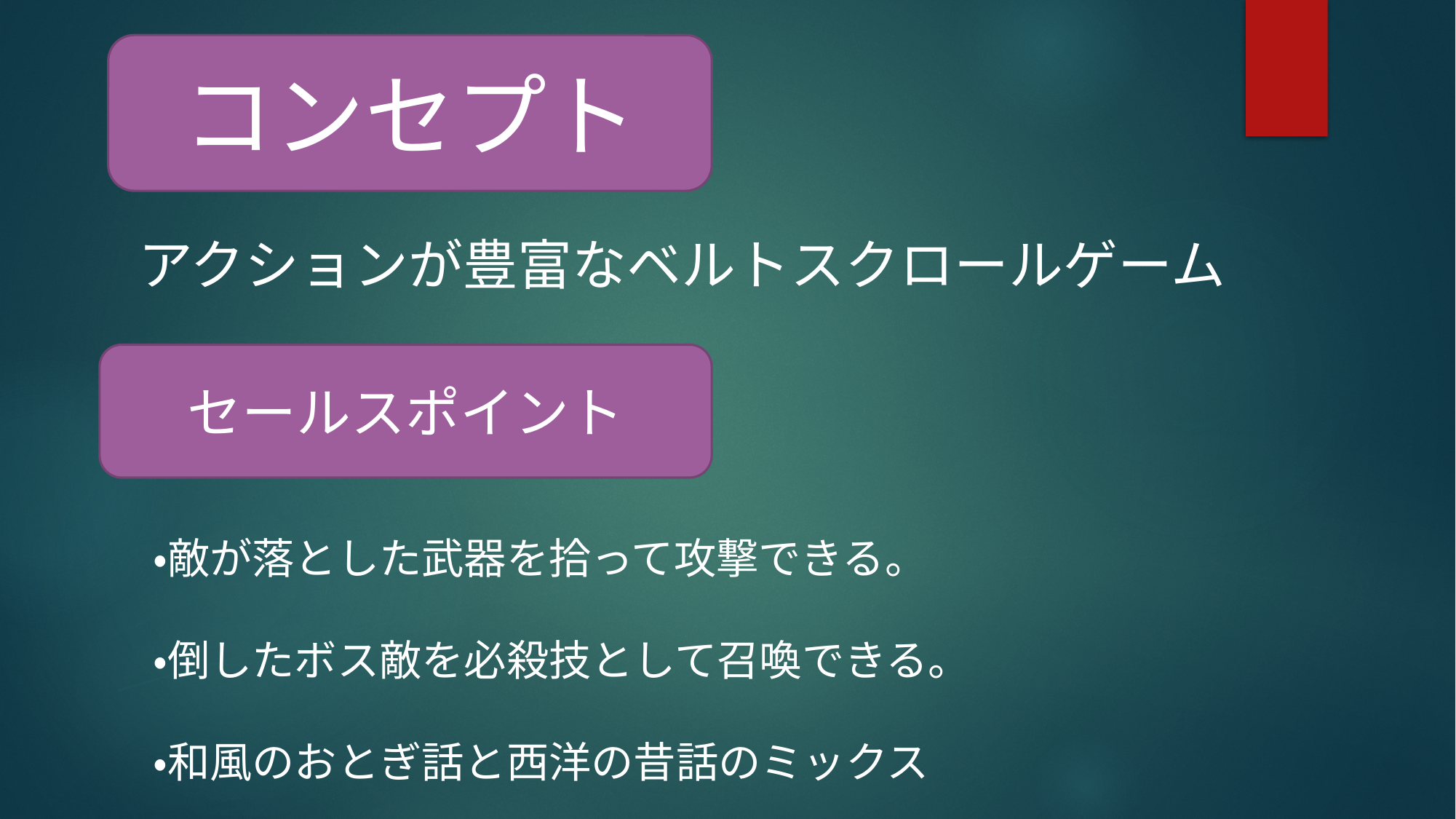

コンセプト
アクションが豊富なベルトスクロールゲーム
セールスポイント
・敵が落とした武器を拾って攻撃できる。

・倒したボス敵を必殺技として召喚できる。

・和風のおとぎ話と西洋の昔話のミックス